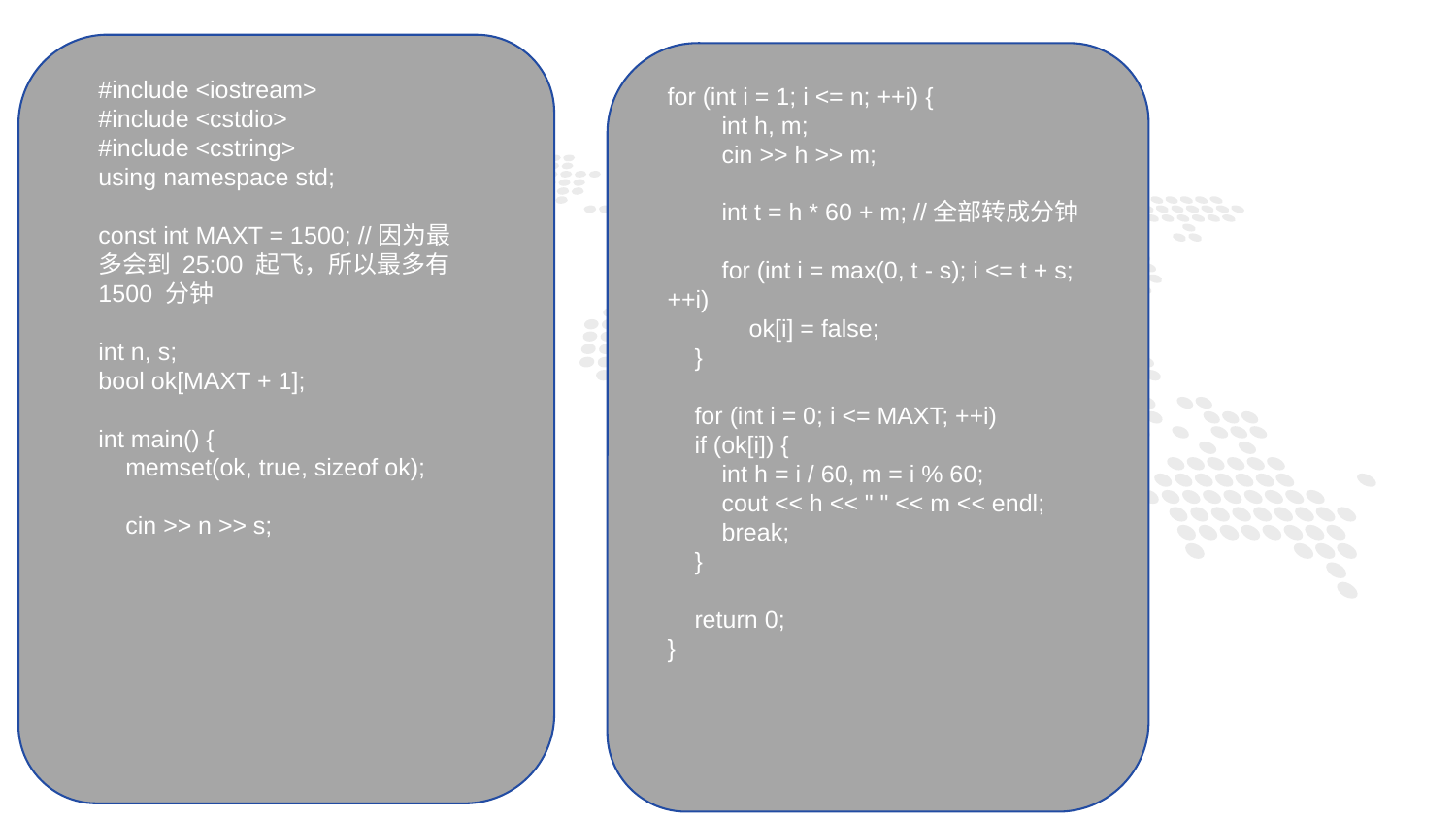

#include <iostream>
#include <cstdio>
#include <cstring>
using namespace std;

const int MAXT = 1500; //因为最多会到 25:00 起飞，所以最多有 1500 分钟

int n, s;
bool ok[MAXT + 1];

int main() {
    memset(ok, true, sizeof ok);

    cin >> n >> s;

for (int i = 1; i <= n; ++i) {
        int h, m;
        cin >> h >> m;

        int t = h * 60 + m; //全部转成分钟

        for (int i = max(0, t - s); i <= t + s; ++i)
            ok[i] = false;
    }

    for (int i = 0; i <= MAXT; ++i)
    if (ok[i]) {
        int h = i / 60, m = i % 60;
        cout << h << " " << m << endl;
        break;
    }

    return 0;
}
1
PART  ONE